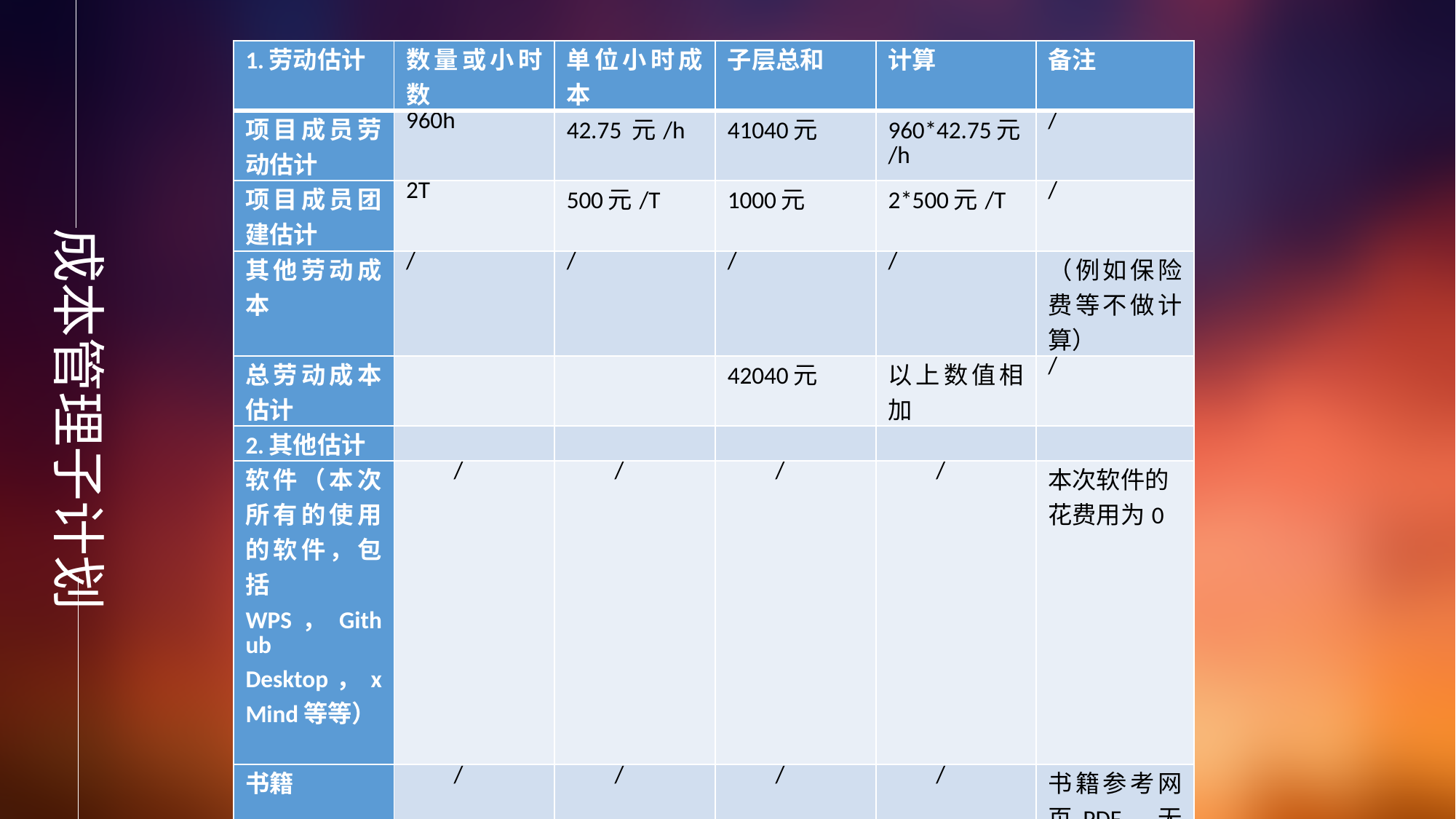

| 1.劳动估计 | 数量或小时数 | 单位小时成本 | 子层总和 | 计算 | 备注 |
| --- | --- | --- | --- | --- | --- |
| 项目成员劳动估计 | 960h | 42.75 元/h | 41040元 | 960\*42.75元/h | / |
| 项目成员团建估计 | 2T | 500元/T | 1000元 | 2\*500元/T | / |
| 其他劳动成本 | / | / | / | / | （例如保险费等不做计算） |
| 总劳动成本估计 |  |  | 42040元 | 以上数值相加 | / |
| 2.其他估计 |  |  |  |  |  |
| 软件（本次所有的使用的软件，包括WPS，Github Desktop，x Mind等等） | / | / | / | / | 本次软件的花费用为0 |
| 书籍 | / | / | / | / | 书籍参考网页PDF，无需花费。 |
| 其他的花费 | / | / | / | / | 暂无。 |
成本管理子计划